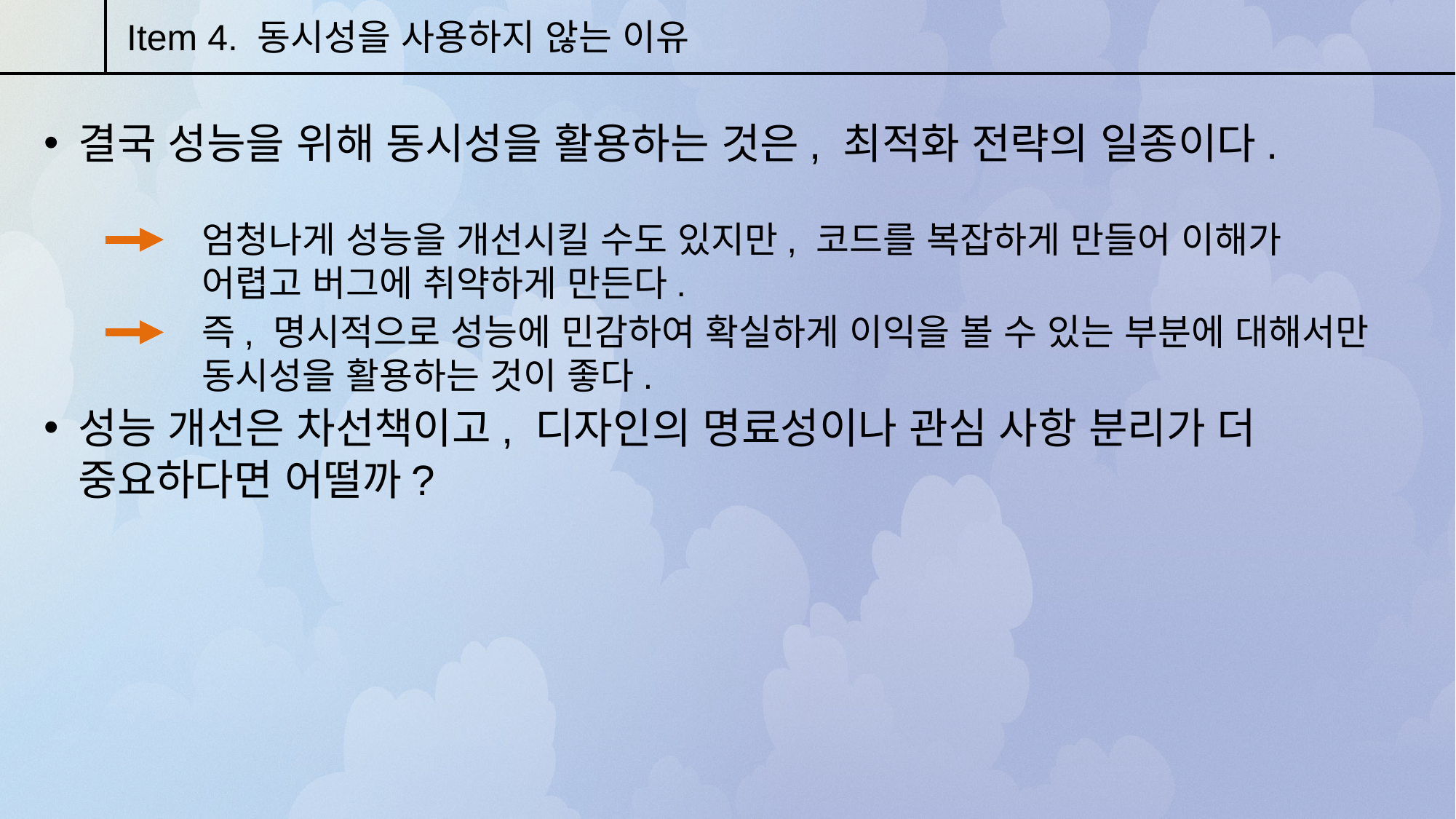

Item 4. 동시성을 사용하지 않는 이유
결국 성능을 위해 동시성을 활용하는 것은, 최적화 전략의 일종이다.
엄청나게 성능을 개선시킬 수도 있지만, 코드를 복잡하게 만들어 이해가 어렵고 버그에 취약하게 만든다.
즉, 명시적으로 성능에 민감하여 확실하게 이익을 볼 수 있는 부분에 대해서만 동시성을 활용하는 것이 좋다.
성능 개선은 차선책이고, 디자인의 명료성이나 관심 사항 분리가 더 중요하다면 어떨까?